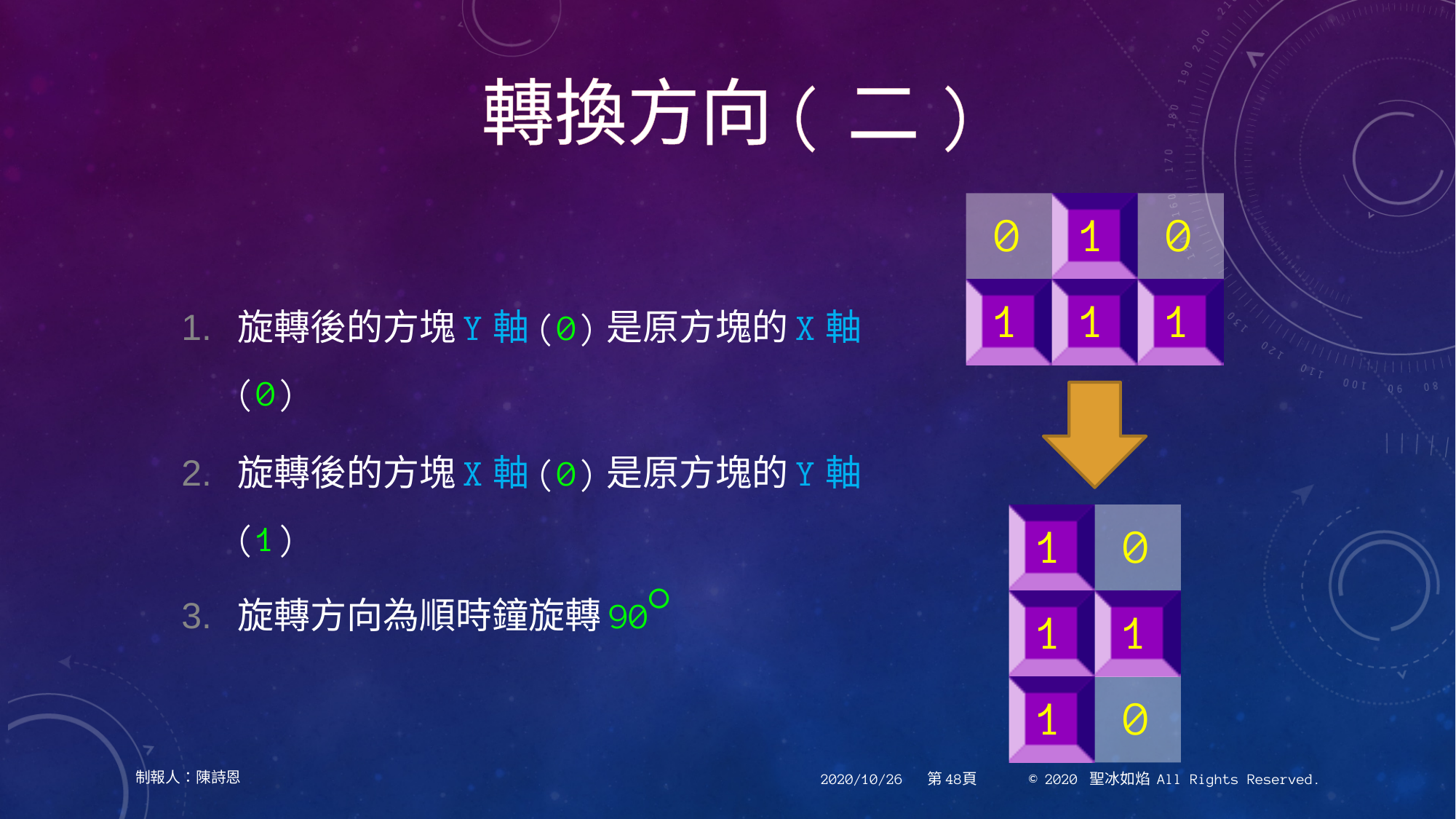

# 轉換方向(二)
| 0 | 1 | 0 |
| --- | --- | --- |
| 1 | 1 | 1 |
旋轉後的方塊Y軸(0)是原方塊的X軸(0)
旋轉後的方塊X軸(0)是原方塊的Y軸(1)
旋轉方向為順時鐘旋轉90°

| 1 | 0 |
| --- | --- |
| 1 | 1 |
| 1 | 0 |
第48頁
制報人：陳詩恩
2020/10/26